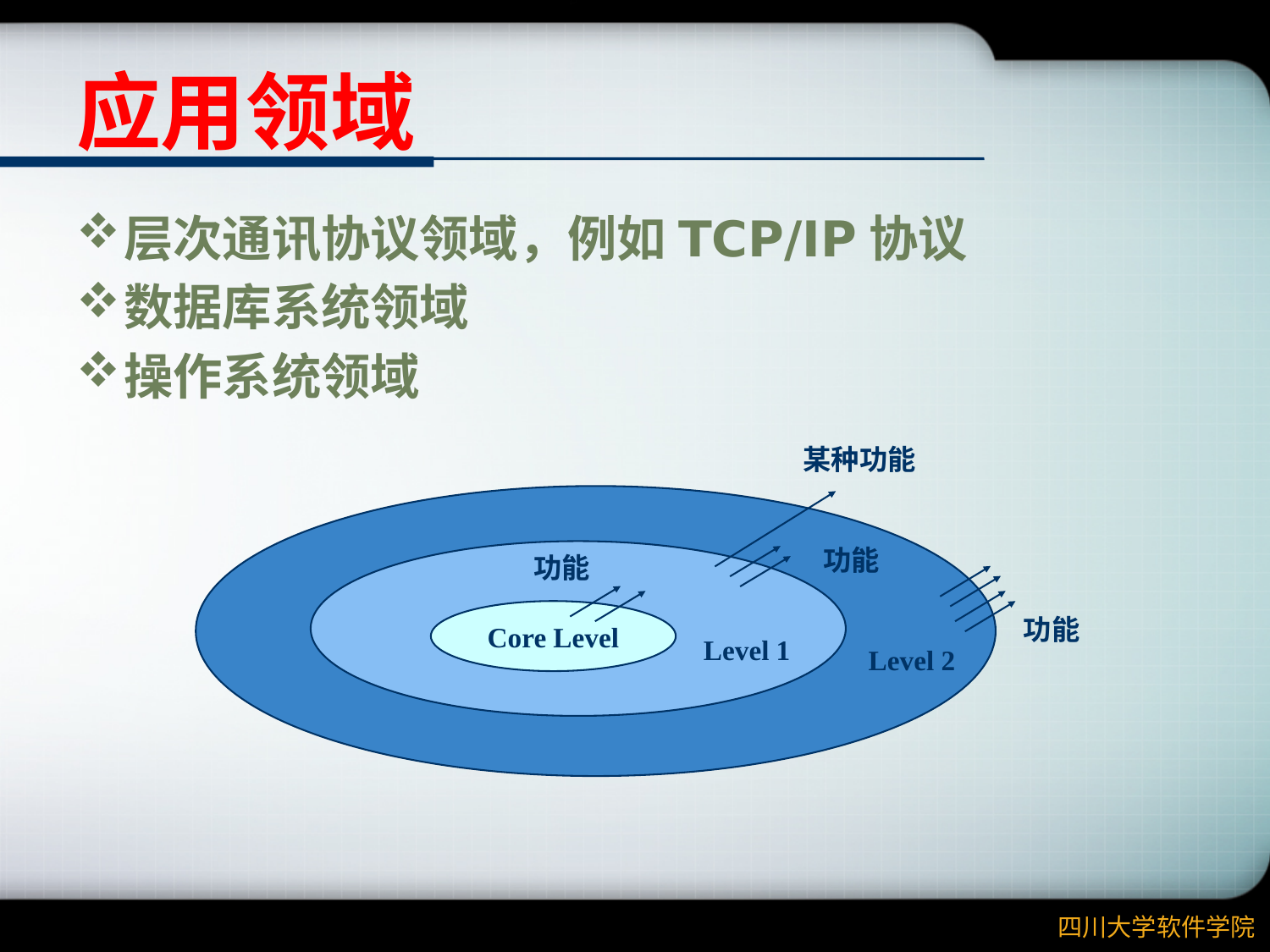

# 应用领域
层次通讯协议领域，例如TCP/IP协议
数据库系统领域
操作系统领域
某种功能

功能

功能

Core Level

功能
Level 1
Level 2